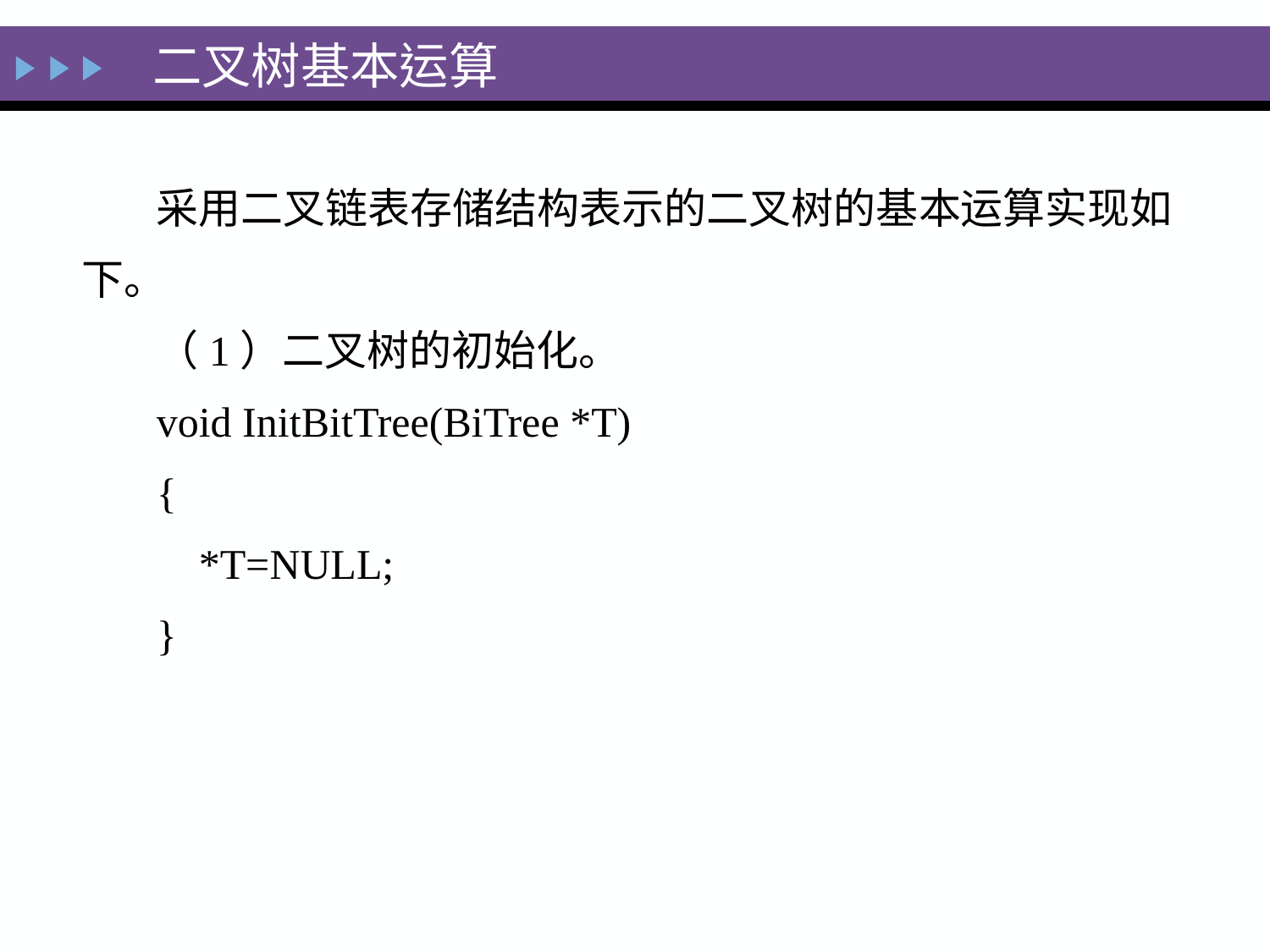

# 二叉树基本运算
采用二叉链表存储结构表示的二叉树的基本运算实现如下。
（1）二叉树的初始化。
void InitBitTree(BiTree *T)
{
    *T=NULL;
}